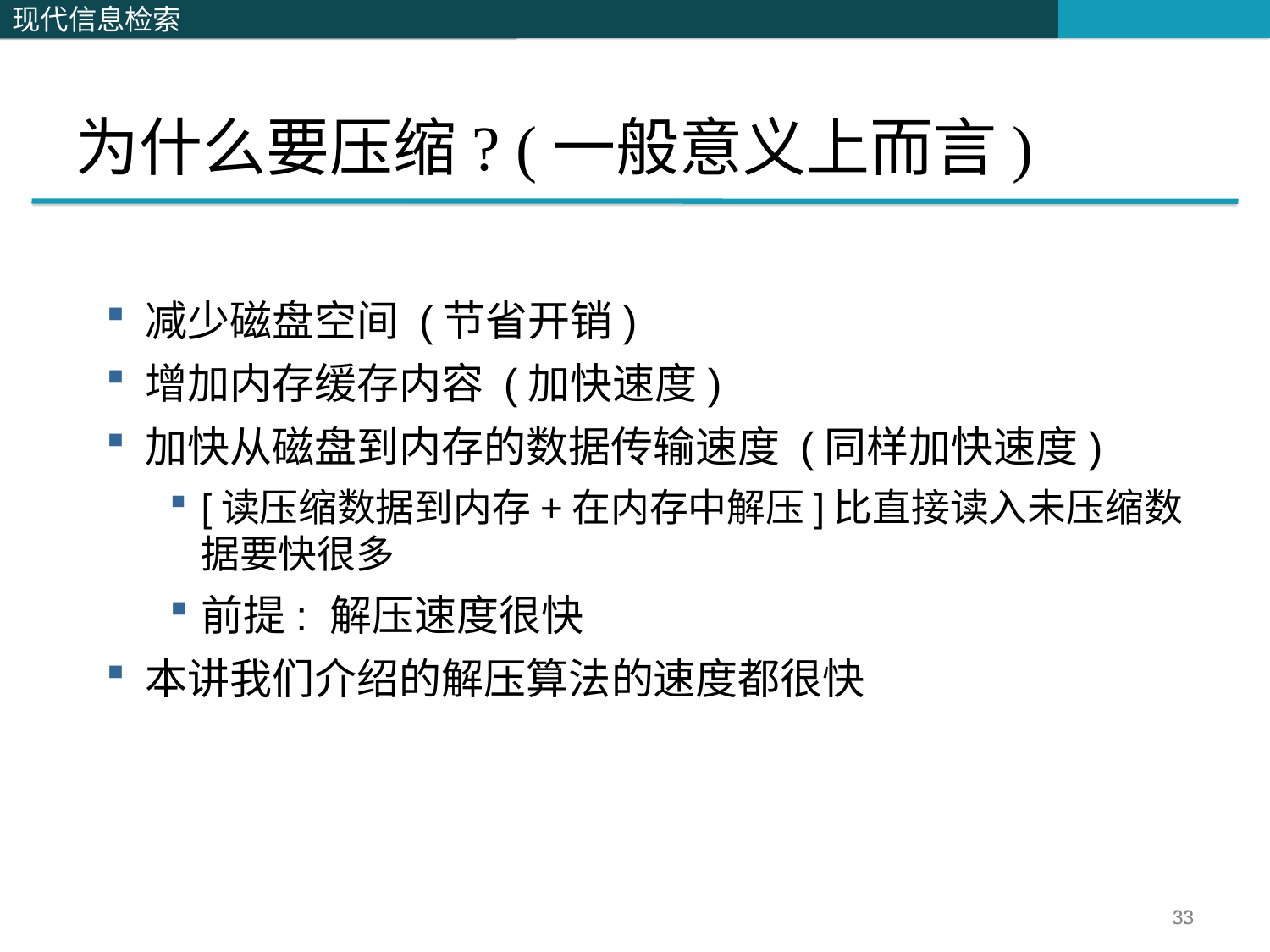

为什么要压缩? (一般意义上而言)

减少磁盘空间 (节省开销)
增加内存缓存内容 (加快速度)
加快从磁盘到内存的数据传输速度 (同样加快速度)
[读压缩数据到内存+在内存中解压]比直接读入未压缩数据要快很多
前提: 解压速度很快
本讲我们介绍的解压算法的速度都很快
33
33